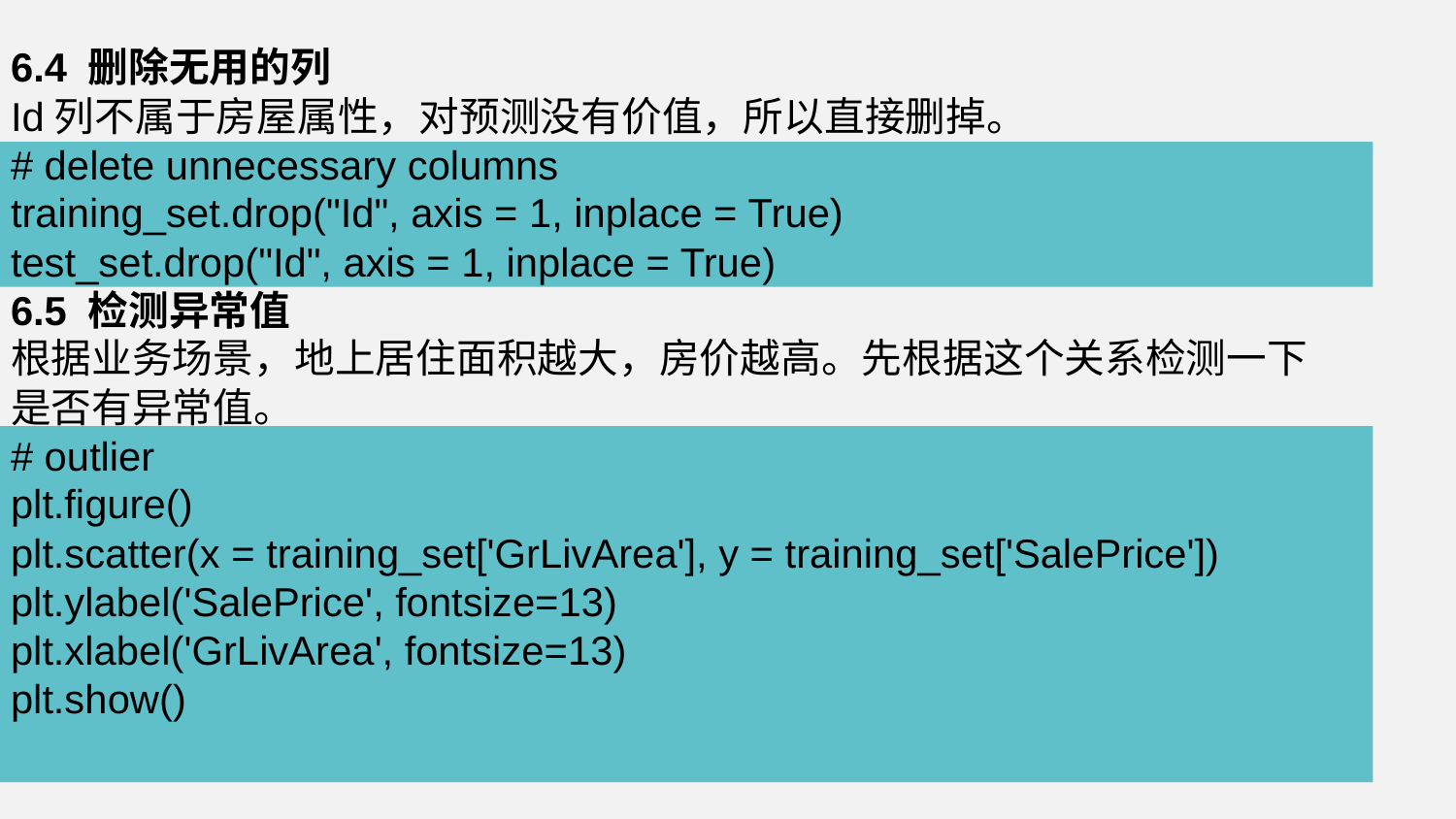

6.4 删除无用的列
Id列不属于房屋属性，对预测没有价值，所以直接删掉。
# delete unnecessary columns
training_set.drop("Id", axis = 1, inplace = True)
test_set.drop("Id", axis = 1, inplace = True)
6.5 检测异常值
根据业务场景，地上居住面积越大，房价越高。先根据这个关系检测一下是否有异常值。
# outlier
plt.figure()
plt.scatter(x = training_set['GrLivArea'], y = training_set['SalePrice'])
plt.ylabel('SalePrice', fontsize=13)
plt.xlabel('GrLivArea', fontsize=13)
plt.show()